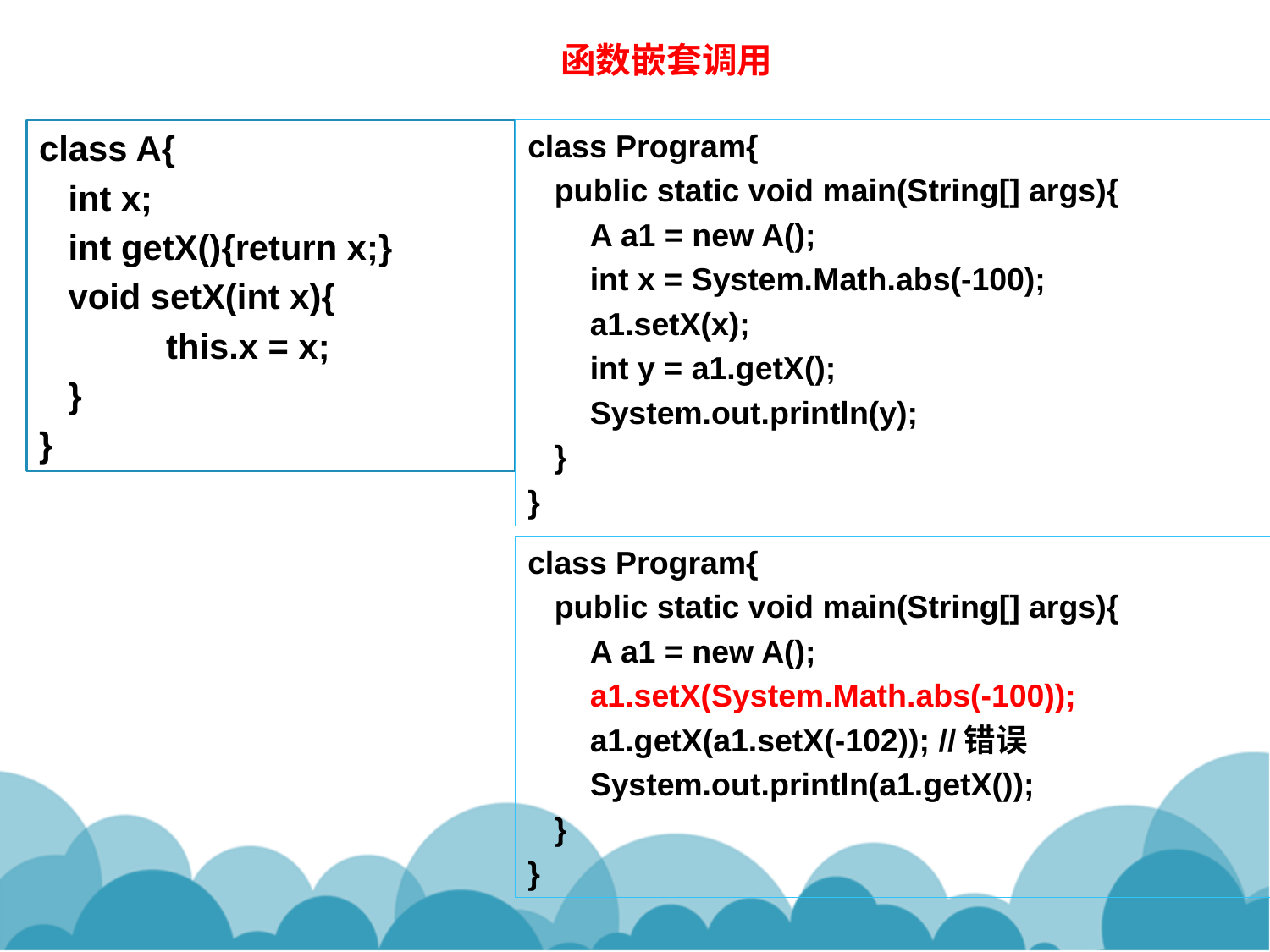

函数嵌套调用
class A{
   int x;
   int getX(){return x;}
   void setX(int x){
	this.x = x;
   }
}
class Program{
   public static void main(String[] args){
       A a1 = new A();
       int x = System.Math.abs(-100);
       a1.setX(x);
       int y = a1.getX();
       System.out.println(y);
   }
}
class Program{
   public static void main(String[] args){
       A a1 = new A();
       a1.setX(System.Math.abs(-100));
       a1.getX(a1.setX(-102)); //错误
       System.out.println(a1.getX());
   }
}